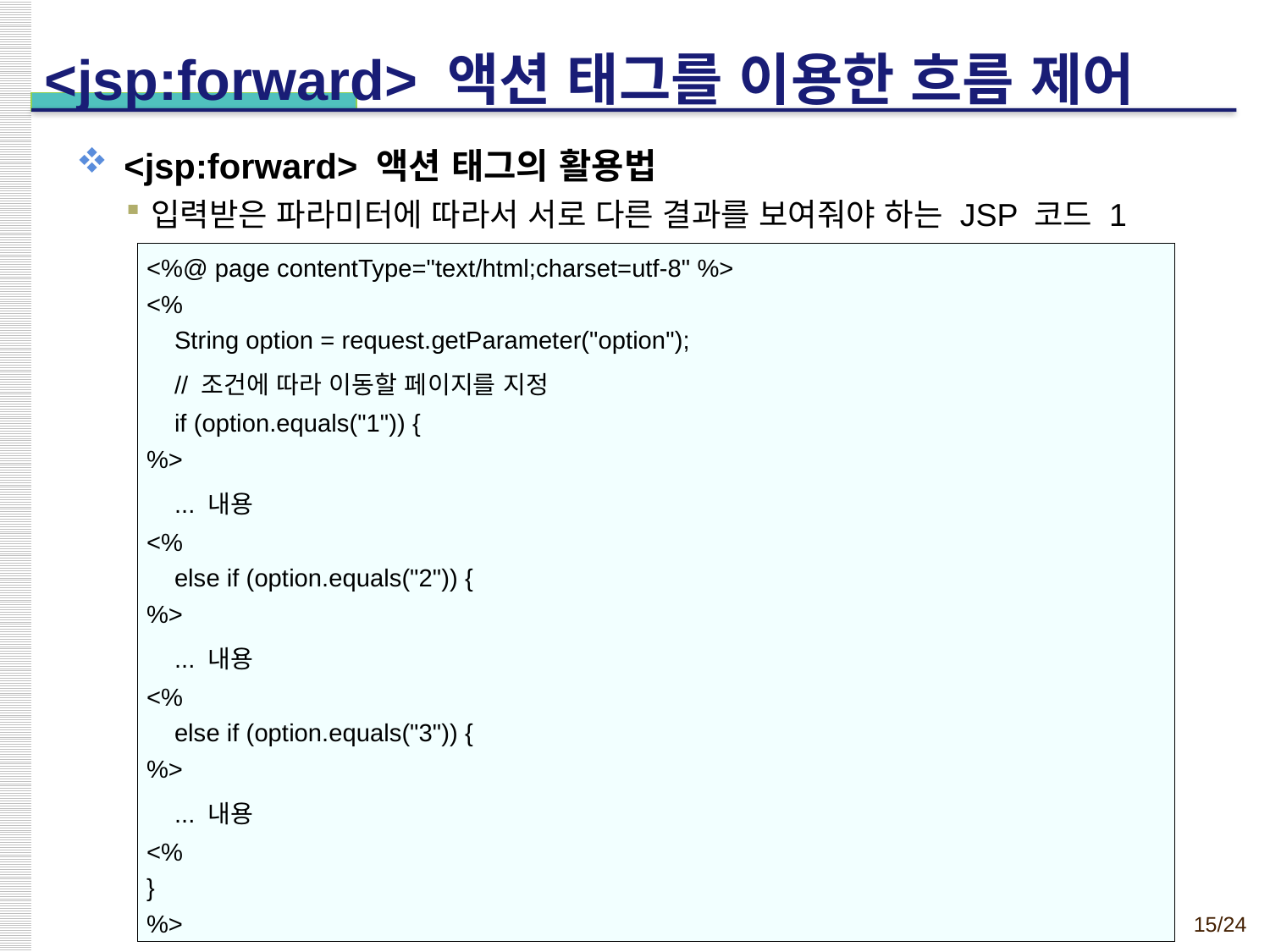

# <jsp:forward> 액션 태그를 이용한 흐름 제어
<jsp:forward> 액션 태그의 활용법
입력받은 파라미터에 따라서 서로 다른 결과를 보여줘야 하는 JSP 코드 1

| <%@ page contentType="text/html;charset=utf-8" %> <% String option = request.getParameter("option"); // 조건에 따라 이동할 페이지를 지정 if (option.equals("1")) { %> ... 내용 <% else if (option.equals("2")) { %> ... 내용 <% else if (option.equals("3")) { %> ... 내용 <% } %> |
| --- |
제9장